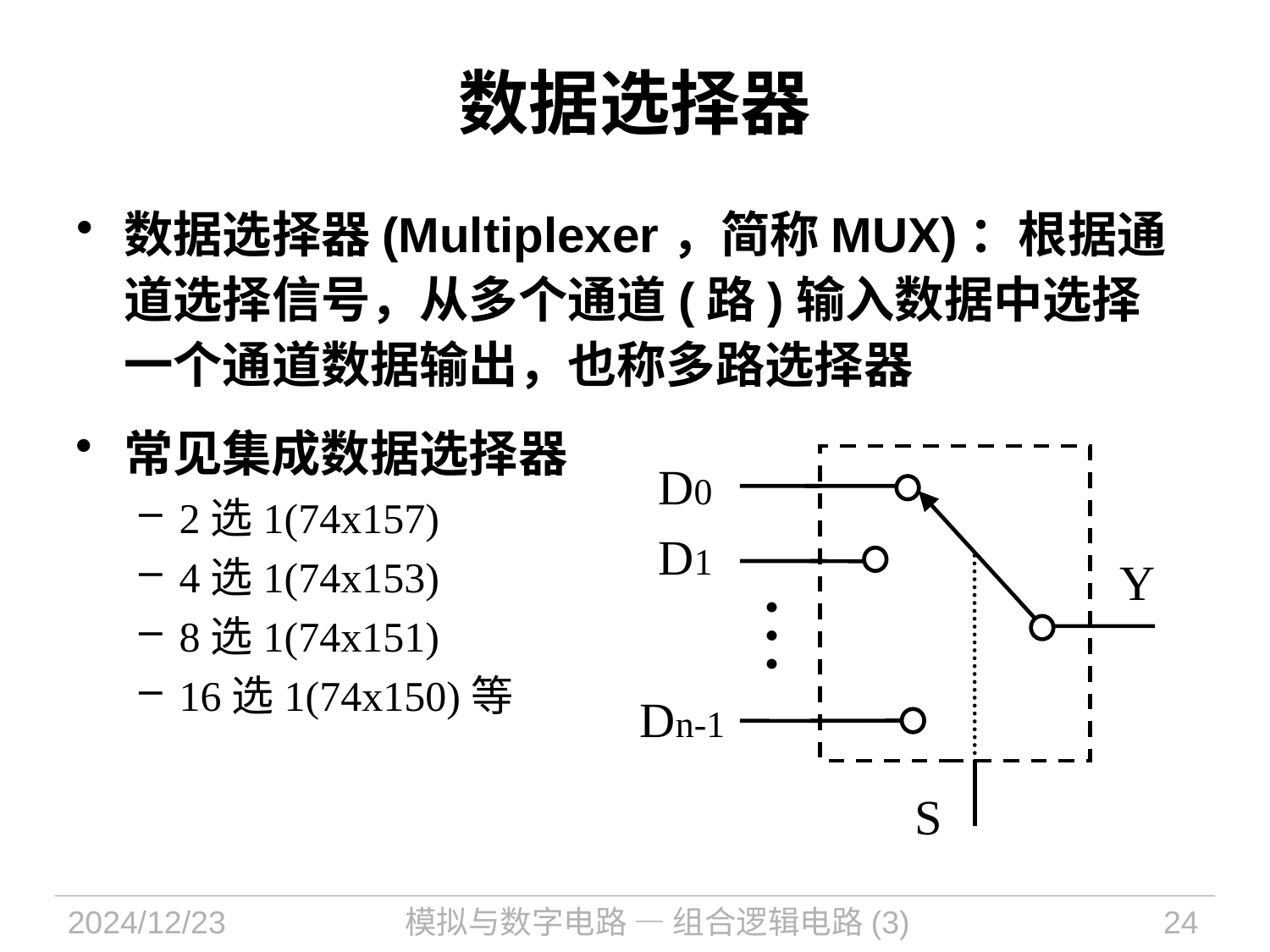

# 数据选择器
数据选择器(Multiplexer，简称MUX)：根据通道选择信号，从多个通道(路)输入数据中选择一个通道数据输出，也称多路选择器
常见集成数据选择器
2选1(74x157)
4选1(74x153)
8选1(74x151)
16选1(74x150)等

D0

D1

Y

…

Dn-1

S
2024/12/23
模拟与数字电路 — 组合逻辑电路(3)
24